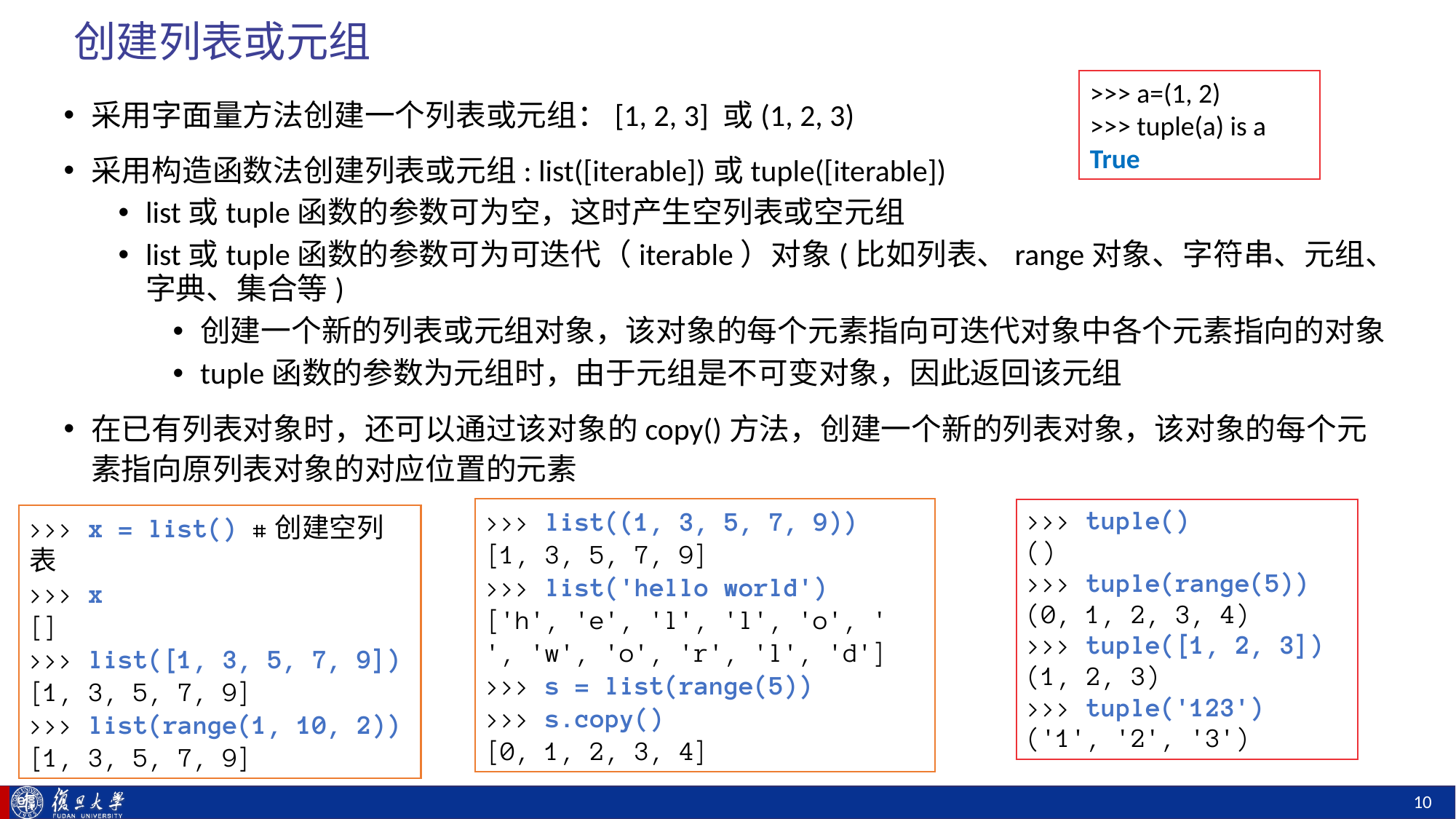

# 创建列表或元组
>>> a=(1, 2)
>>> tuple(a) is a
True
采用字面量方法创建一个列表或元组：[1, 2, 3] 或(1, 2, 3)
采用构造函数法创建列表或元组: list([iterable])或tuple([iterable])
list或tuple函数的参数可为空，这时产生空列表或空元组
list或tuple函数的参数可为可迭代（iterable）对象(比如列表、range对象、字符串、元组、字典、集合等)
创建一个新的列表或元组对象，该对象的每个元素指向可迭代对象中各个元素指向的对象
tuple函数的参数为元组时，由于元组是不可变对象，因此返回该元组
在已有列表对象时，还可以通过该对象的copy()方法，创建一个新的列表对象，该对象的每个元素指向原列表对象的对应位置的元素

>>> list((1, 3, 5, 7, 9))
[1, 3, 5, 7, 9]
>>> list('hello world')
['h', 'e', 'l', 'l', 'o', ' ', 'w', 'o', 'r', 'l', 'd']
>>> s = list(range(5))
>>> s.copy()
[0, 1, 2, 3, 4]
>>> tuple()
()
>>> tuple(range(5))
(0, 1, 2, 3, 4)
>>> tuple([1, 2, 3])
(1, 2, 3)
>>> tuple('123')
('1', '2', '3')
>>> x = list() #创建空列表
>>> x
[]
>>> list([1, 3, 5, 7, 9])
[1, 3, 5, 7, 9]
>>> list(range(1, 10, 2))
[1, 3, 5, 7, 9]